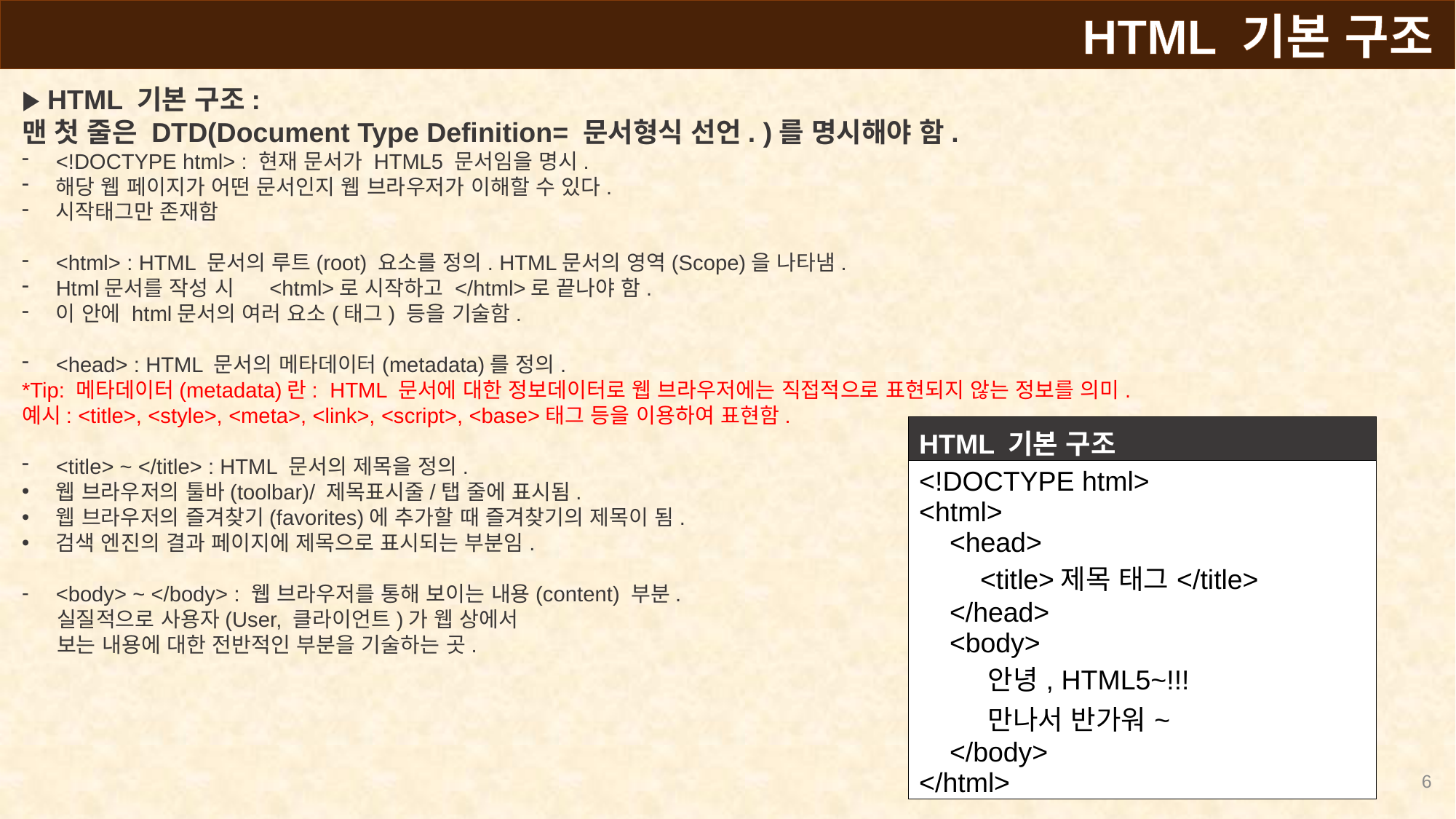

HTML 기본 구조
▶ HTML 기본 구조:
맨 첫 줄은 DTD(Document Type Definition= 문서형식 선언. )를 명시해야 함.
<!DOCTYPE html> : 현재 문서가 HTML5 문서임을 명시.
해당 웹 페이지가 어떤 문서인지 웹 브라우저가 이해할 수 있다.
시작태그만 존재함

<html> : HTML 문서의 루트(root) 요소를 정의. HTML문서의 영역(Scope)을 나타냄.
Html문서를 작성 시     <html>로 시작하고 </html>로 끝나야 함.
이 안에 html문서의 여러 요소(태그) 등을 기술함.

<head> : HTML 문서의 메타데이터(metadata)를 정의.
*Tip: 메타데이터(metadata)란:  HTML 문서에 대한 정보데이터로 웹 브라우저에는 직접적으로 표현되지 않는 정보를 의미.
예시: <title>, <style>, <meta>, <link>, <script>, <base>태그 등을 이용하여 표현함.

<title> ~ </title> : HTML 문서의 제목을 정의.
웹 브라우저의 툴바(toolbar)/ 제목표시줄/탭 줄에 표시됨.
웹 브라우저의 즐겨찾기(favorites)에 추가할 때 즐겨찾기의 제목이 됨.
검색 엔진의 결과 페이지에 제목으로 표시되는 부분임.

<body> ~ </body> : 웹 브라우저를 통해 보이는 내용(content) 부분.
     실질적으로 사용자(User, 클라이언트)가 웹 상에서
     보는 내용에 대한 전반적인 부분을 기술하는 곳.
| HTML 기본 구조 |
| --- |
| <!DOCTYPE html> <html>     <head>         <title>제목 태그</title>     </head>     <body>         안녕, HTML5~!!!         만나서 반가워~     </body> </html> |
6